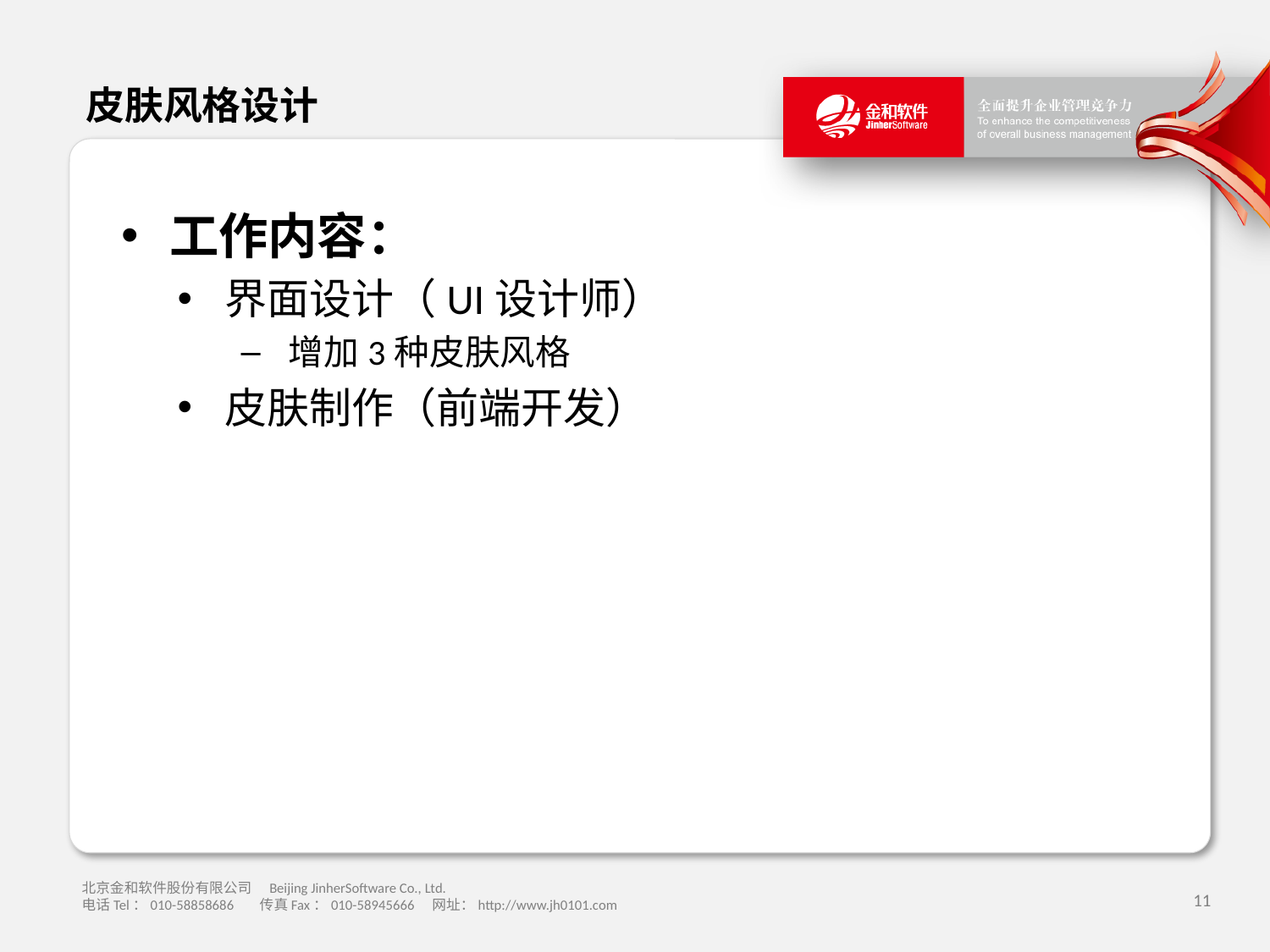

# 皮肤风格设计
工作内容：
界面设计（UI设计师）
增加3种皮肤风格
皮肤制作（前端开发）